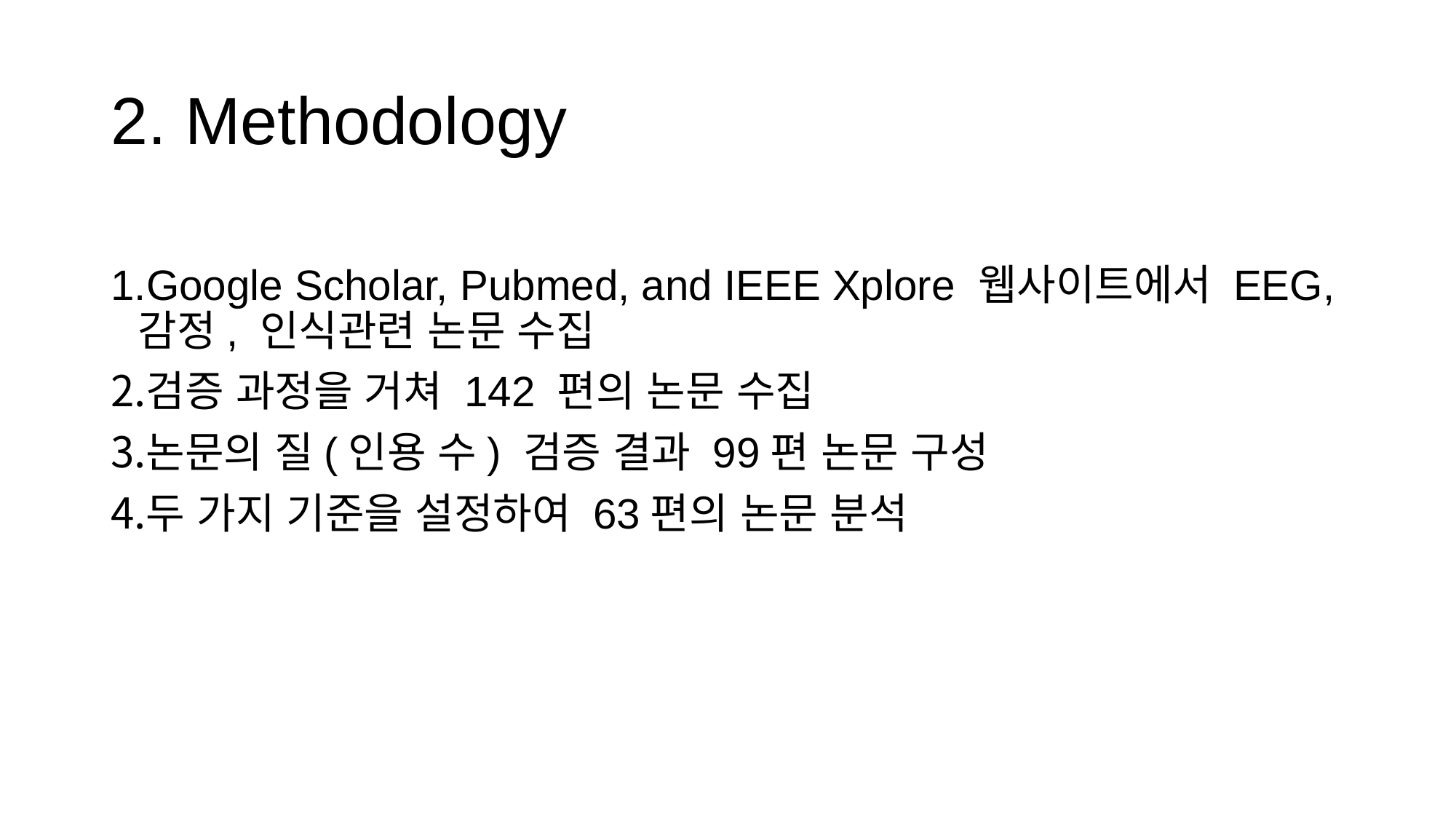

# 2. Methodology
Google Scholar, Pubmed, and IEEE Xplore 웹사이트에서 EEG, 감정, 인식관련 논문 수집
검증 과정을 거쳐 142 편의 논문 수집
논문의 질(인용 수) 검증 결과 99편 논문 구성
두 가지 기준을 설정하여 63편의 논문 분석